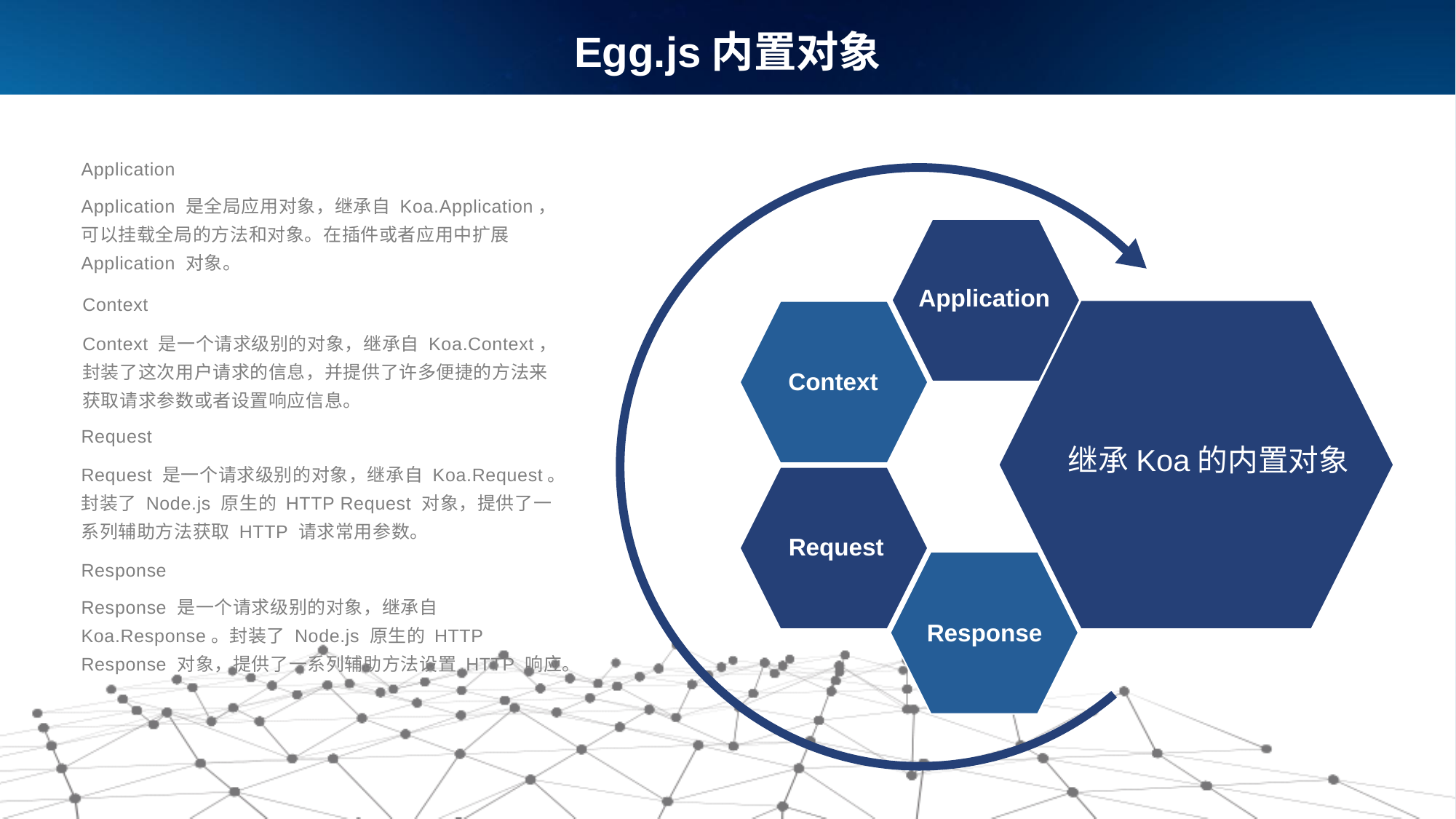

# Egg.js内置对象
Application
Application 是全局应用对象，继承自 Koa.Application，可以挂载全局的方法和对象。在插件或者应用中扩展 Application 对象。

Application
Context
Context 是一个请求级别的对象，继承自 Koa.Context，封装了这次用户请求的信息，并提供了许多便捷的方法来获取请求参数或者设置响应信息。

继承Koa的内置对象

Context
Request
Request 是一个请求级别的对象，继承自 Koa.Request。封装了 Node.js 原生的 HTTP Request 对象，提供了一系列辅助方法获取 HTTP 请求常用参数。

Request
Response
Response 是一个请求级别的对象，继承自Koa.Response。封装了 Node.js 原生的 HTTP Response 对象，提供了一系列辅助方法设置 HTTP 响应。

Response